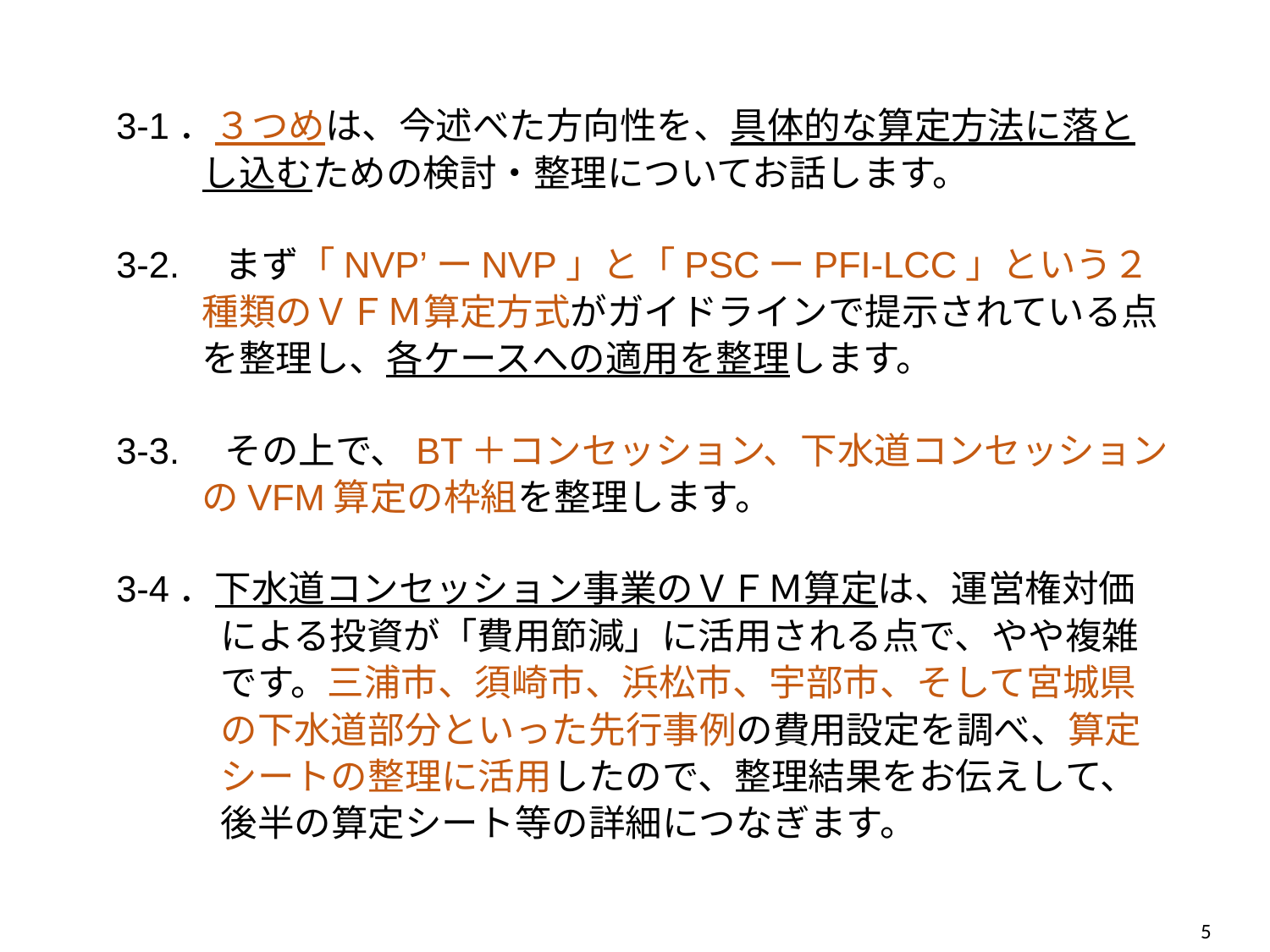

3-1．３つめは、今述べた方向性を、具体的な算定方法に落とし込むための検討・整理についてお話します。

3-2.　まず「NVP’ーNVP」と「PSCーPFI-LCC」という２種類のＶＦＭ算定方式がガイドラインで提示されている点を整理し、各ケースへの適用を整理します。

3-3.　その上で、BT＋コンセッション、下水道コンセッションのVFM算定の枠組を整理します。

3-4．下水道コンセッション事業のＶＦＭ算定は、運営権対価による投資が「費用節減」に活用される点で、やや複雑です。三浦市、須崎市、浜松市、宇部市、そして宮城県の下水道部分といった先行事例の費用設定を調べ、算定シートの整理に活用したので、整理結果をお伝えして、後半の算定シート等の詳細につなぎます。
5